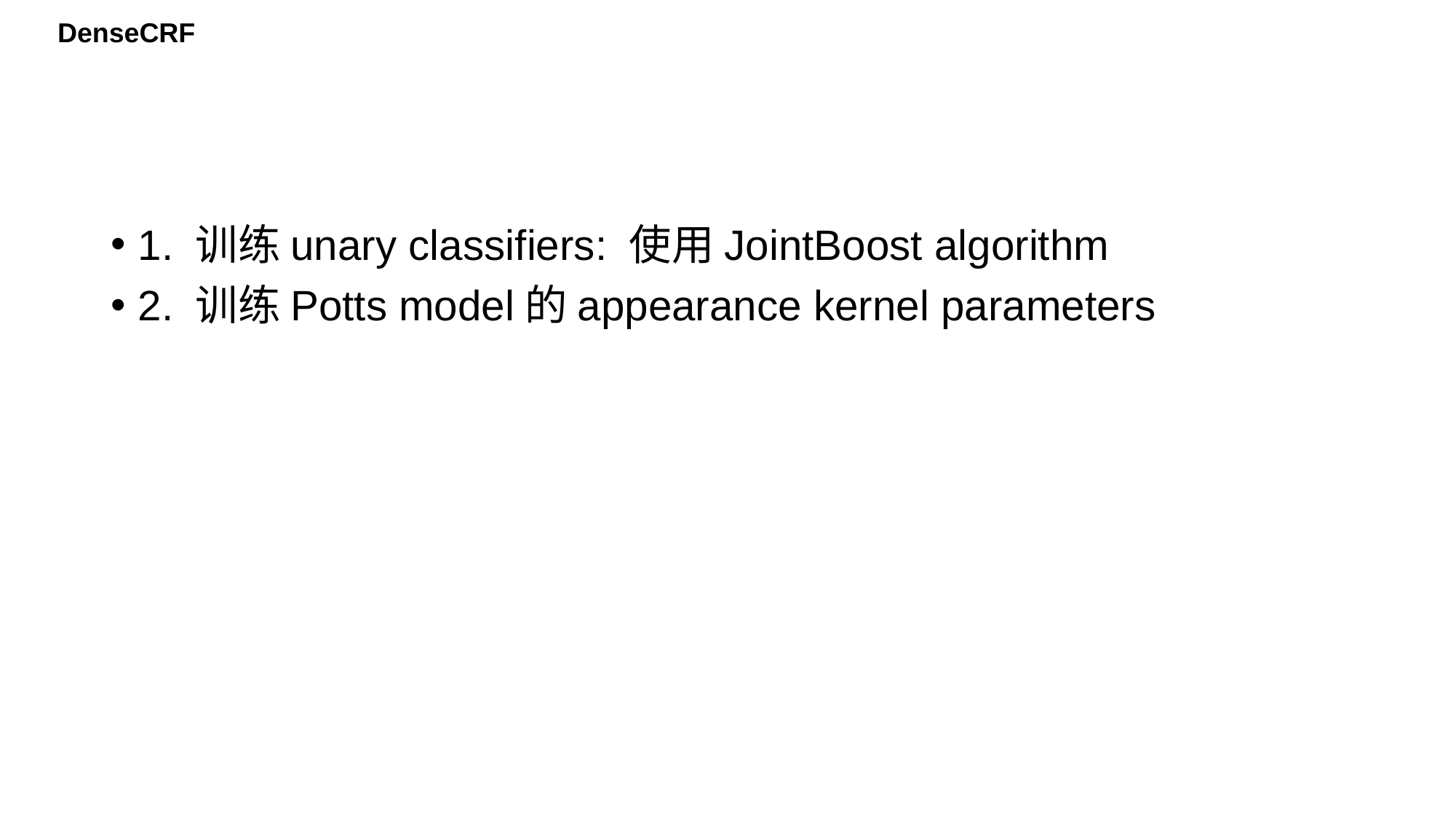

DenseCRF
1. 训练unary classifiers: 使用JointBoost algorithm
2. 训练Potts model的appearance kernel parameters